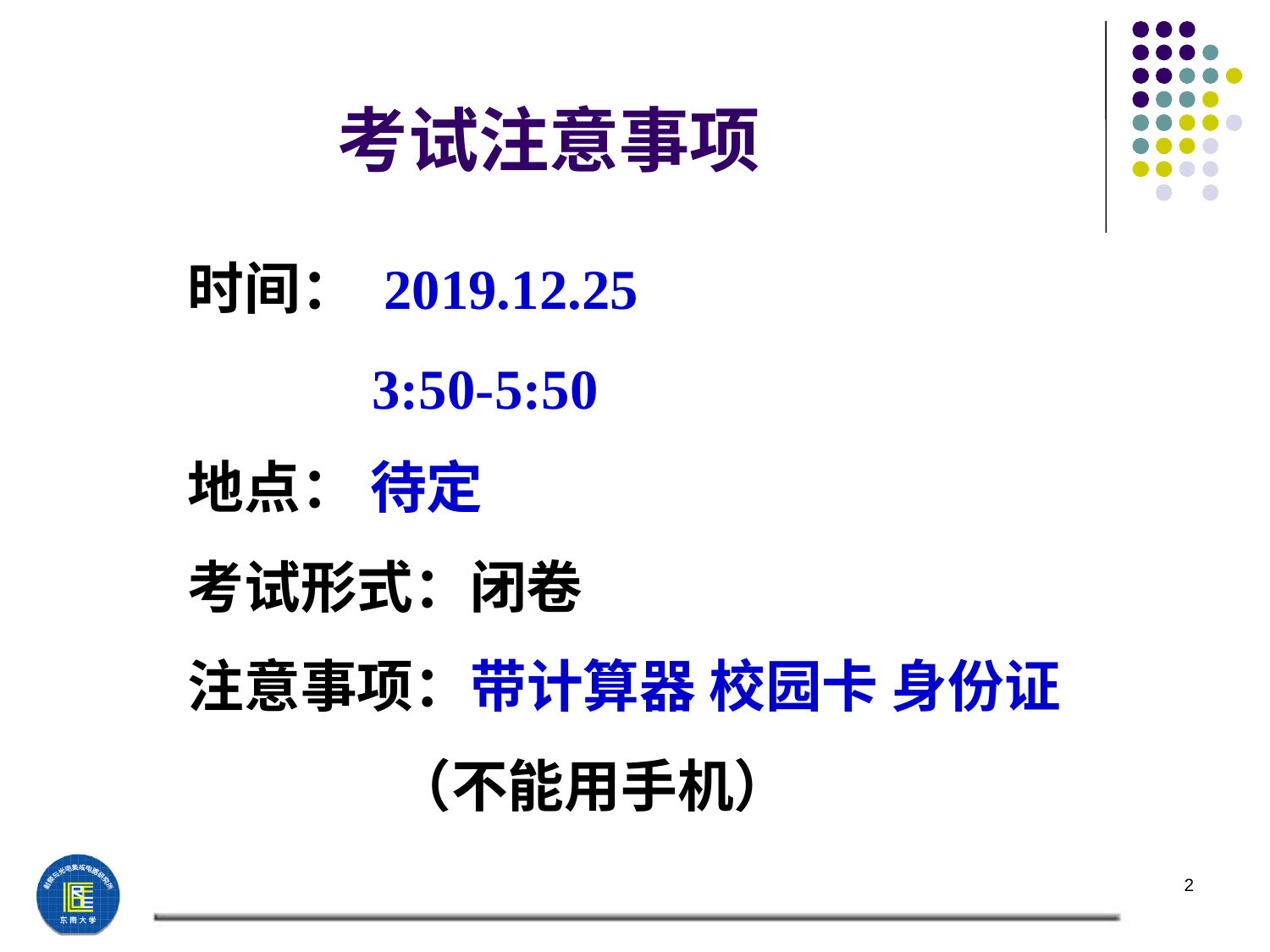

# 考试注意事项
时间： 2019.12.25
             3:50-5:50
地点： 待定
考试形式：闭卷
注意事项：带计算器 校园卡 身份证
               （不能用手机）
2